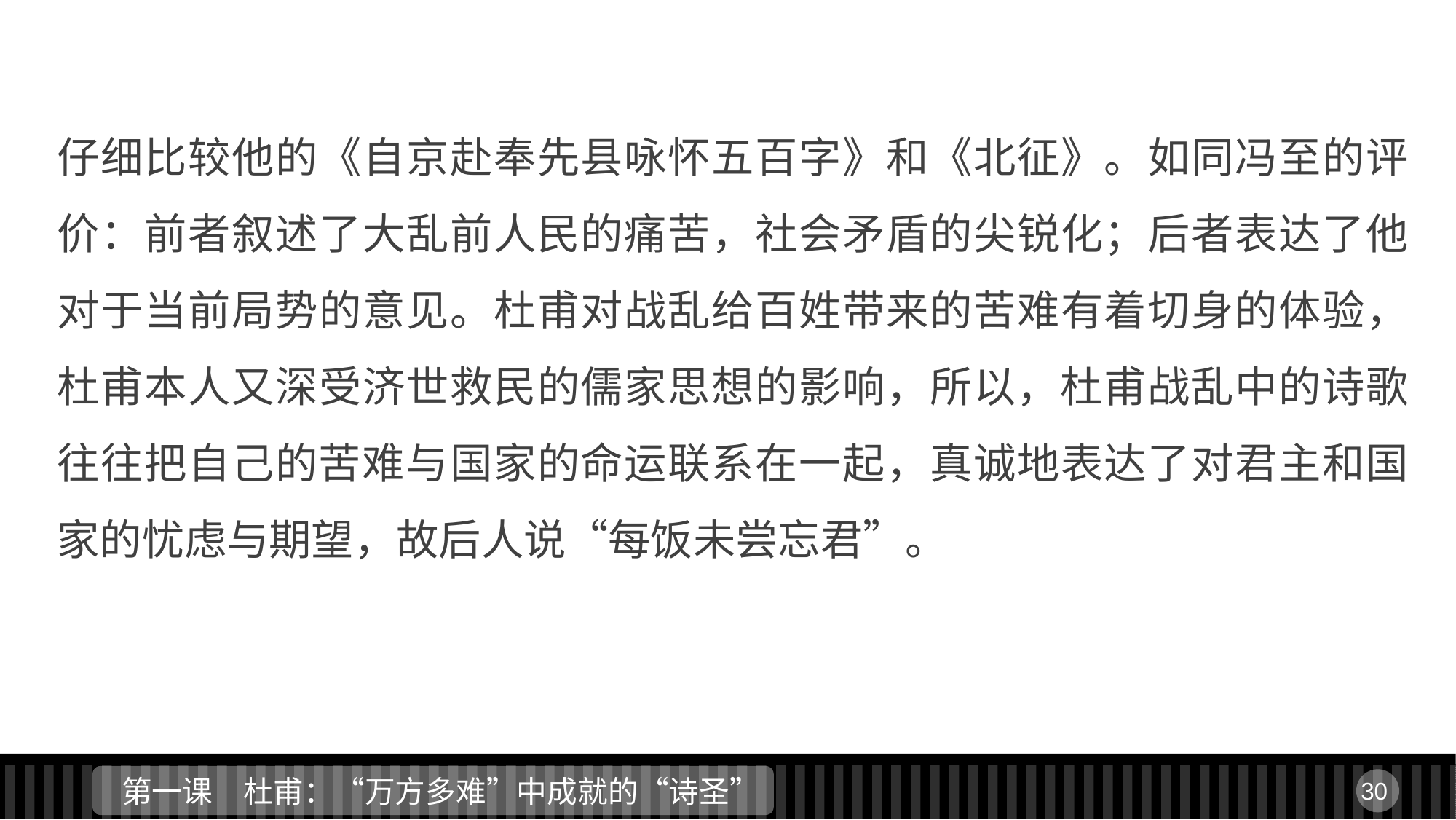

仔细比较他的《自京赴奉先县咏怀五百字》和《北征》。如同冯至的评价：前者叙述了大乱前人民的痛苦，社会矛盾的尖锐化；后者表达了他对于当前局势的意见。杜甫对战乱给百姓带来的苦难有着切身的体验，杜甫本人又深受济世救民的儒家思想的影响，所以，杜甫战乱中的诗歌往往把自己的苦难与国家的命运联系在一起，真诚地表达了对君主和国家的忧虑与期望，故后人说“每饭未尝忘君”。